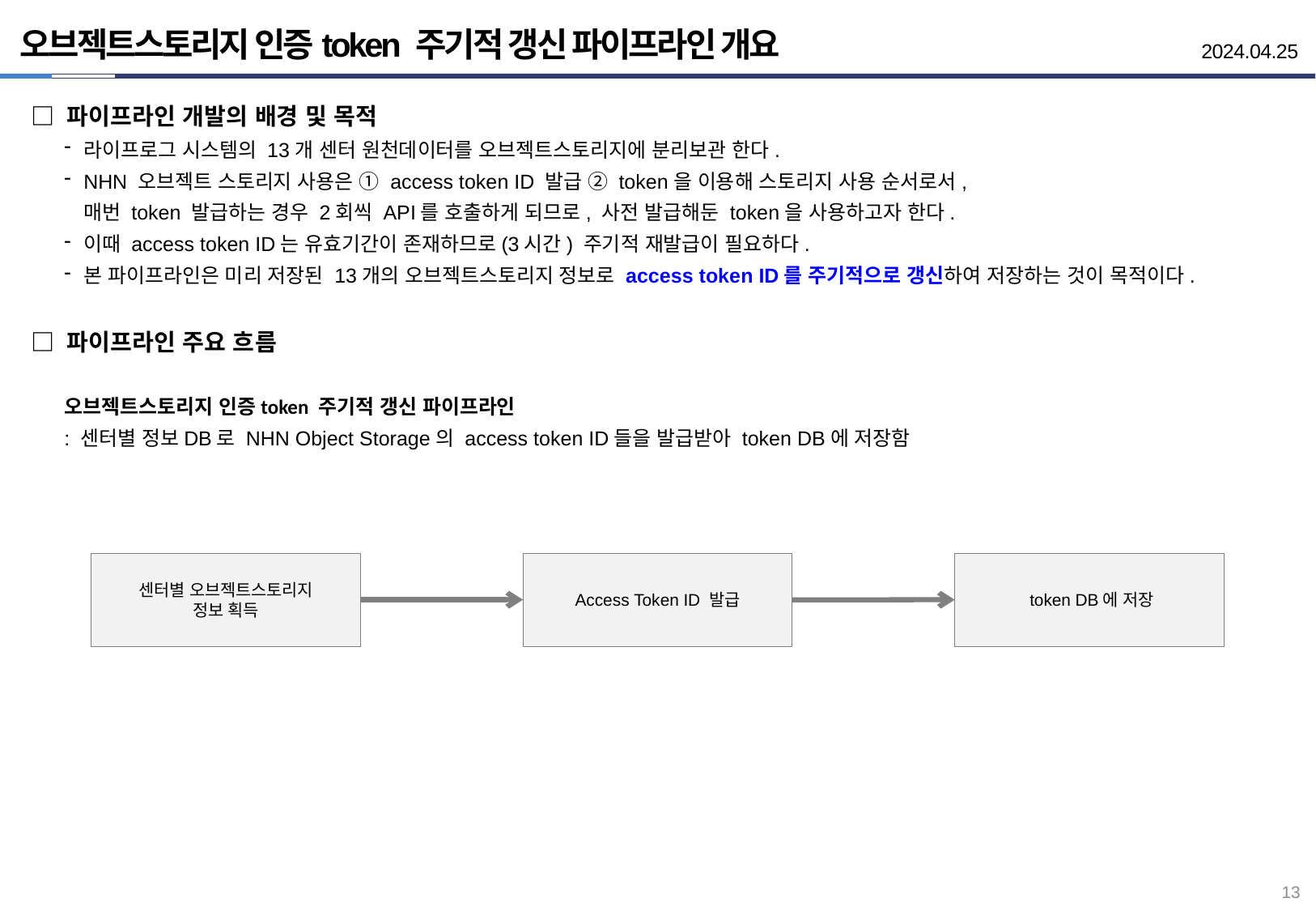

오브젝트스토리지 인증token 주기적 갱신 파이프라인 개요
2024.04.25
□ 파이프라인 개발의 배경 및 목적
라이프로그 시스템의 13개 센터 원천데이터를 오브젝트스토리지에 분리보관 한다.
NHN 오브젝트 스토리지 사용은 ① access token ID 발급 ② token을 이용해 스토리지 사용 순서로서,
매번 token 발급하는 경우 2회씩 API를 호출하게 되므로, 사전 발급해둔 token을 사용하고자 한다.
이때 access token ID는 유효기간이 존재하므로(3시간) 주기적 재발급이 필요하다.
본 파이프라인은 미리 저장된 13개의 오브젝트스토리지 정보로 access token ID를 주기적으로 갱신하여 저장하는 것이 목적이다.

□ 파이프라인 주요 흐름

오브젝트스토리지 인증token 주기적 갱신 파이프라인
: 센터별 정보DB로 NHN Object Storage의 access token ID들을 발급받아 token DB에 저장함

Access Token ID 발급
센터별 오브젝트스토리지
정보 획득
 token DB에 저장
13